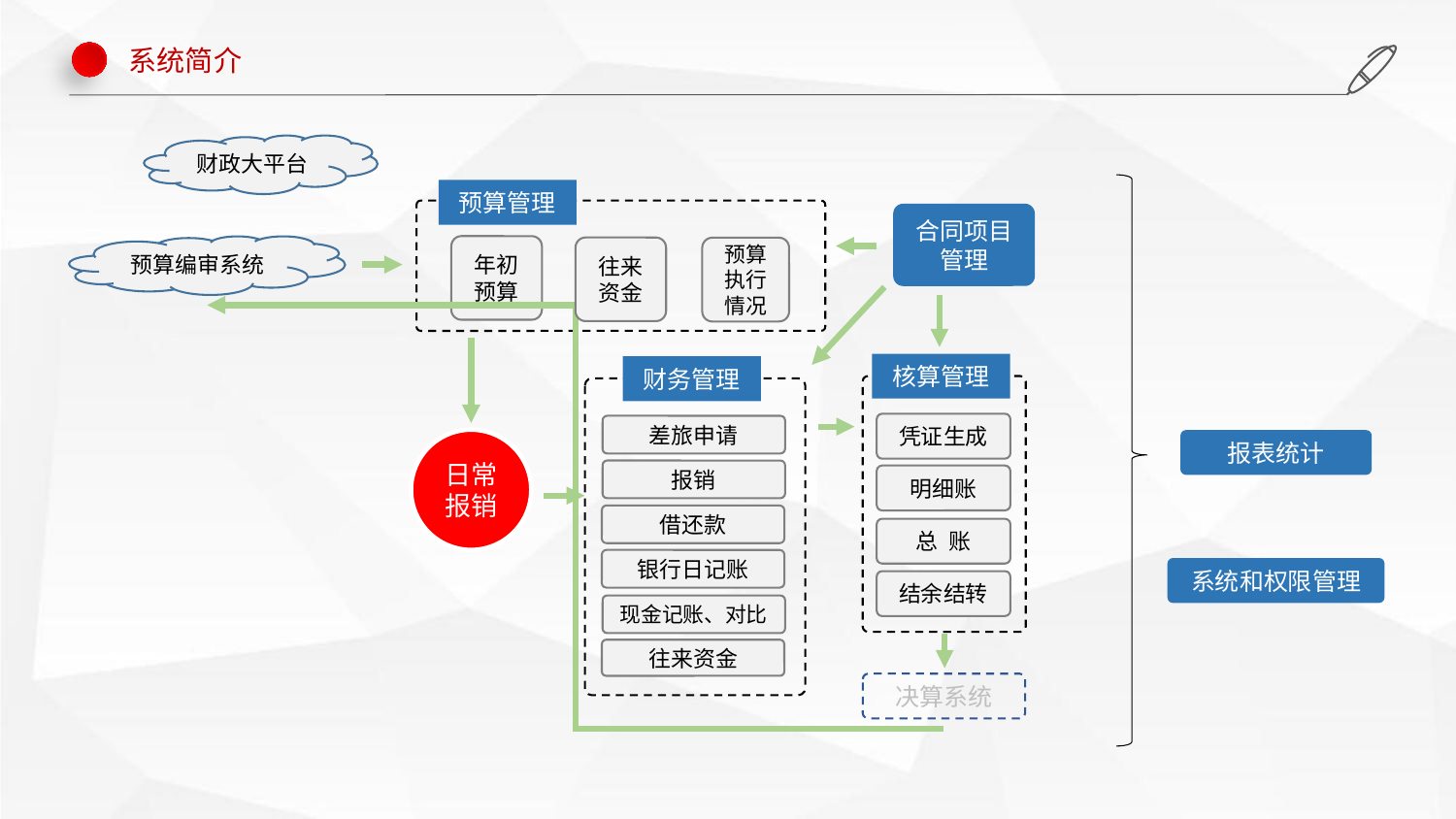

系统简介

财政大平台

预算管理

合同项目管理
预算编审系统
年初预算
往来资金
预算执行情况
核算管理
财务管理

凭证生成
差旅申请
日常
报销
报表统计
报销
明细账
借还款
总  账
银行日记账
系统和权限管理
结余结转
现金记账、对比
往来资金
决算系统